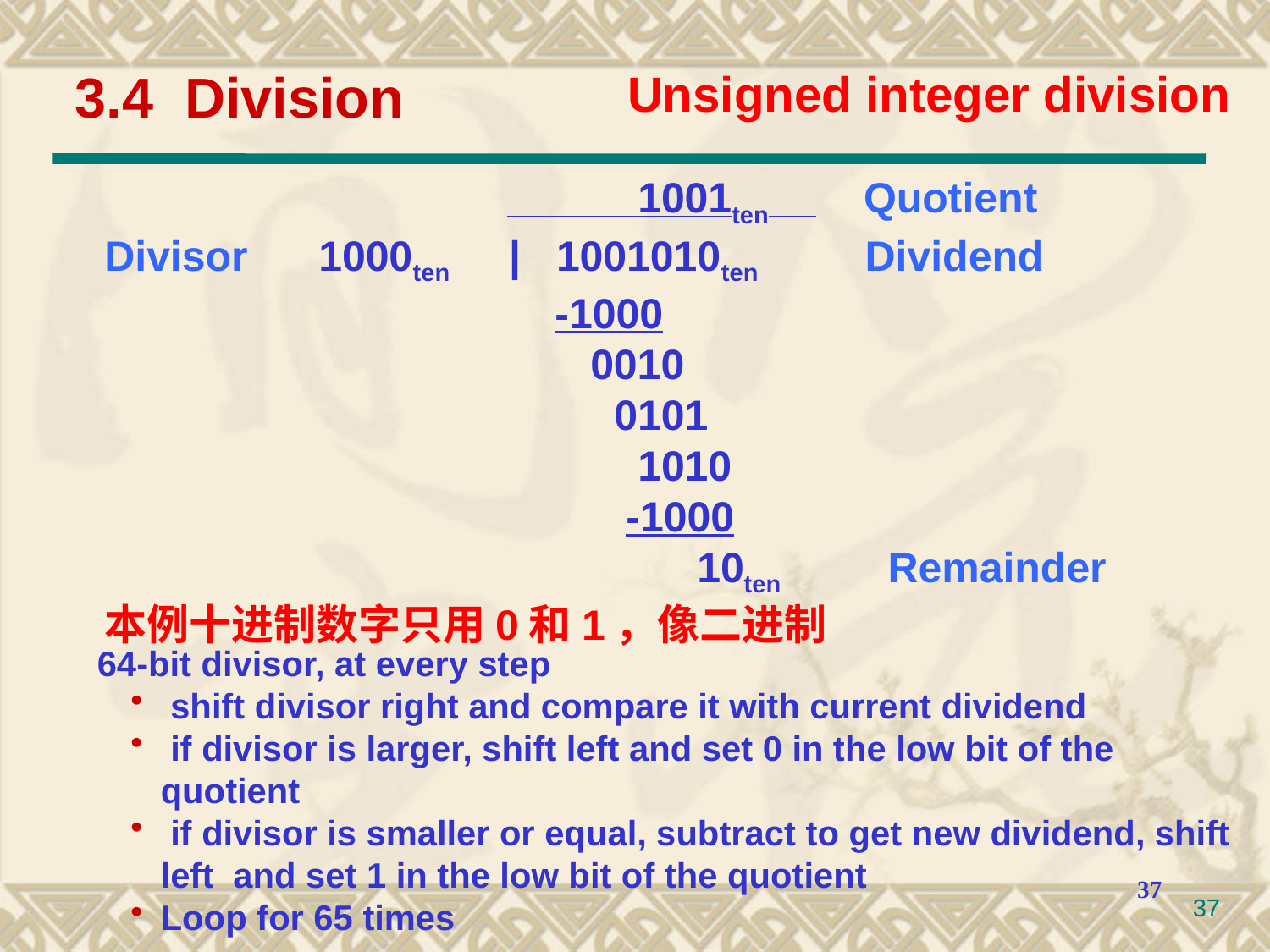

3.4  Division
Unsigned integer division

                                             1001ten        Quotient
Divisor      1000ten     |   1001010ten         Dividend
                                      -1000
                                         0010
                                           0101
                                             1010
                                            -1000
                                                  10ten         Remainder
本例十进制数字只用0和1，像二进制
64-bit divisor, at every step
 shift divisor right and compare it with current dividend
 if divisor is larger, shift left and set 0 in the low bit of the quotient
 if divisor is smaller or equal, subtract to get new dividend, shift left  and set 1 in the low bit of the quotient
Loop for 65 times
37
37